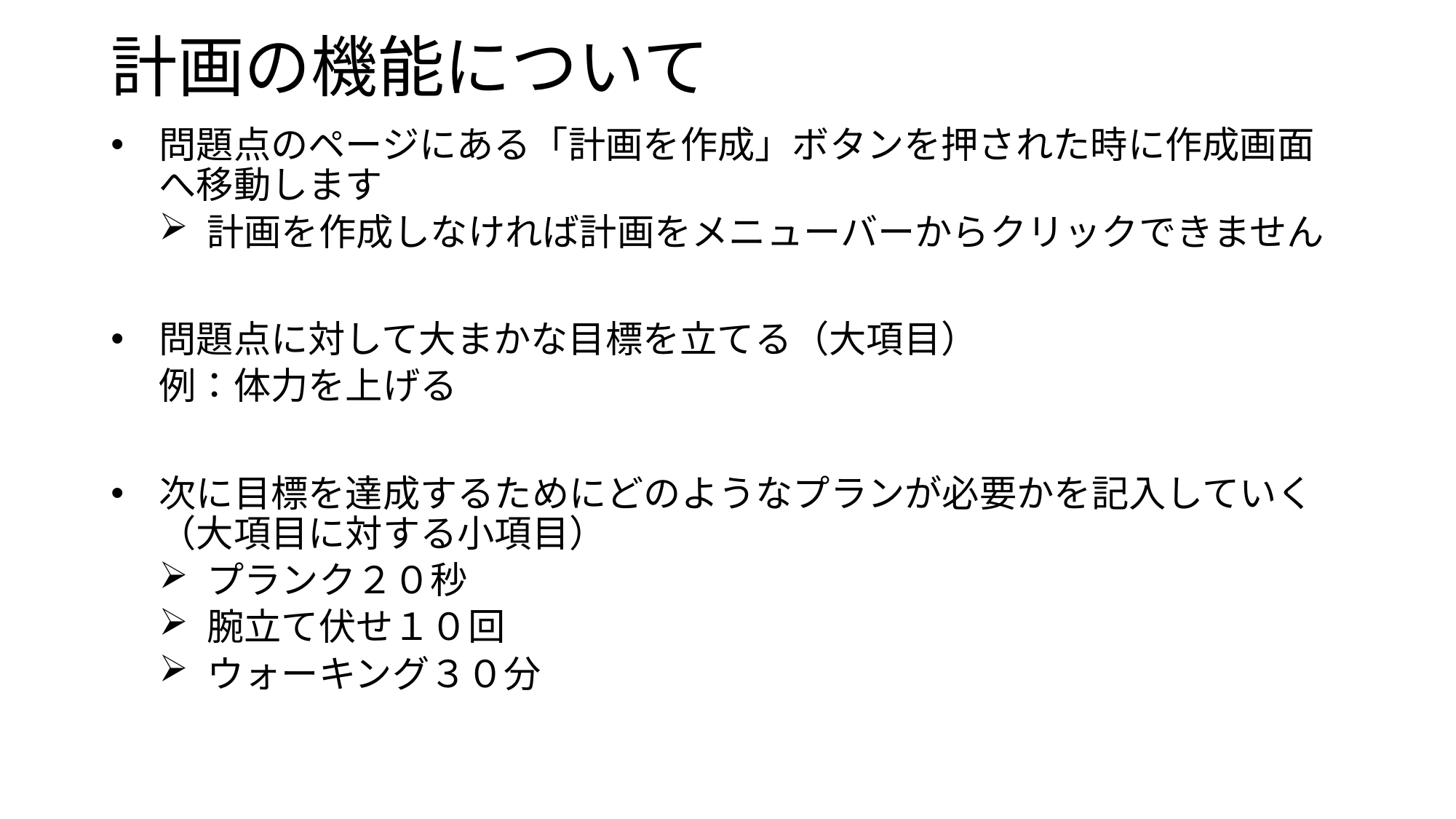

# 計画の機能について
問題点のページにある「計画を作成」ボタンを押された時に作成画面へ移動します
計画を作成しなければ計画をメニューバーからクリックできません

問題点に対して大まかな目標を立てる（大項目）
例：体力を上げる

次に目標を達成するためにどのようなプランが必要かを記入していく（大項目に対する小項目）
プランク２０秒
腕立て伏せ１０回
ウォーキング３０分